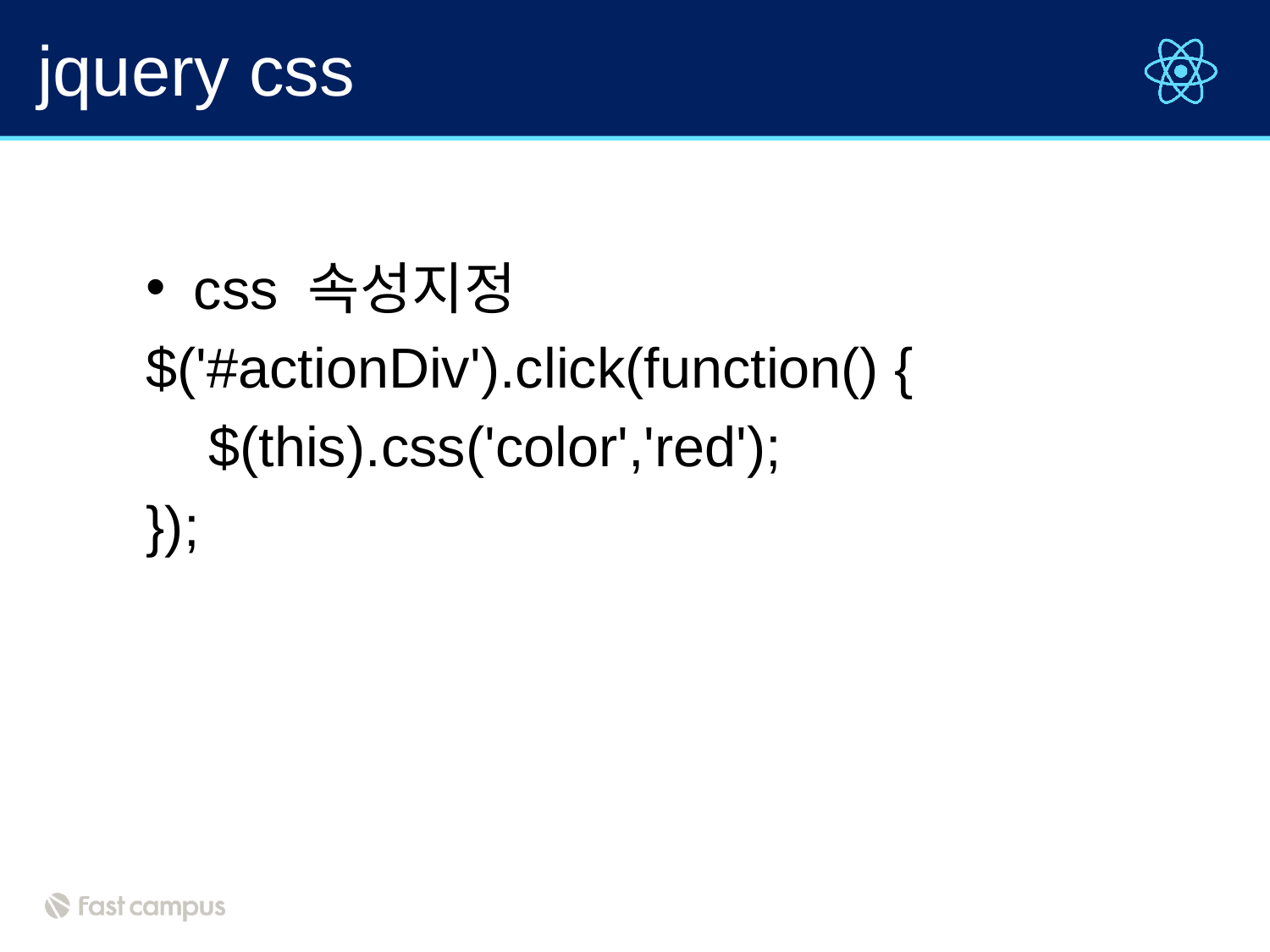

# jquery css
css 속성지정
$('#actionDiv').click(function() {
    $(this).css('color','red');
});